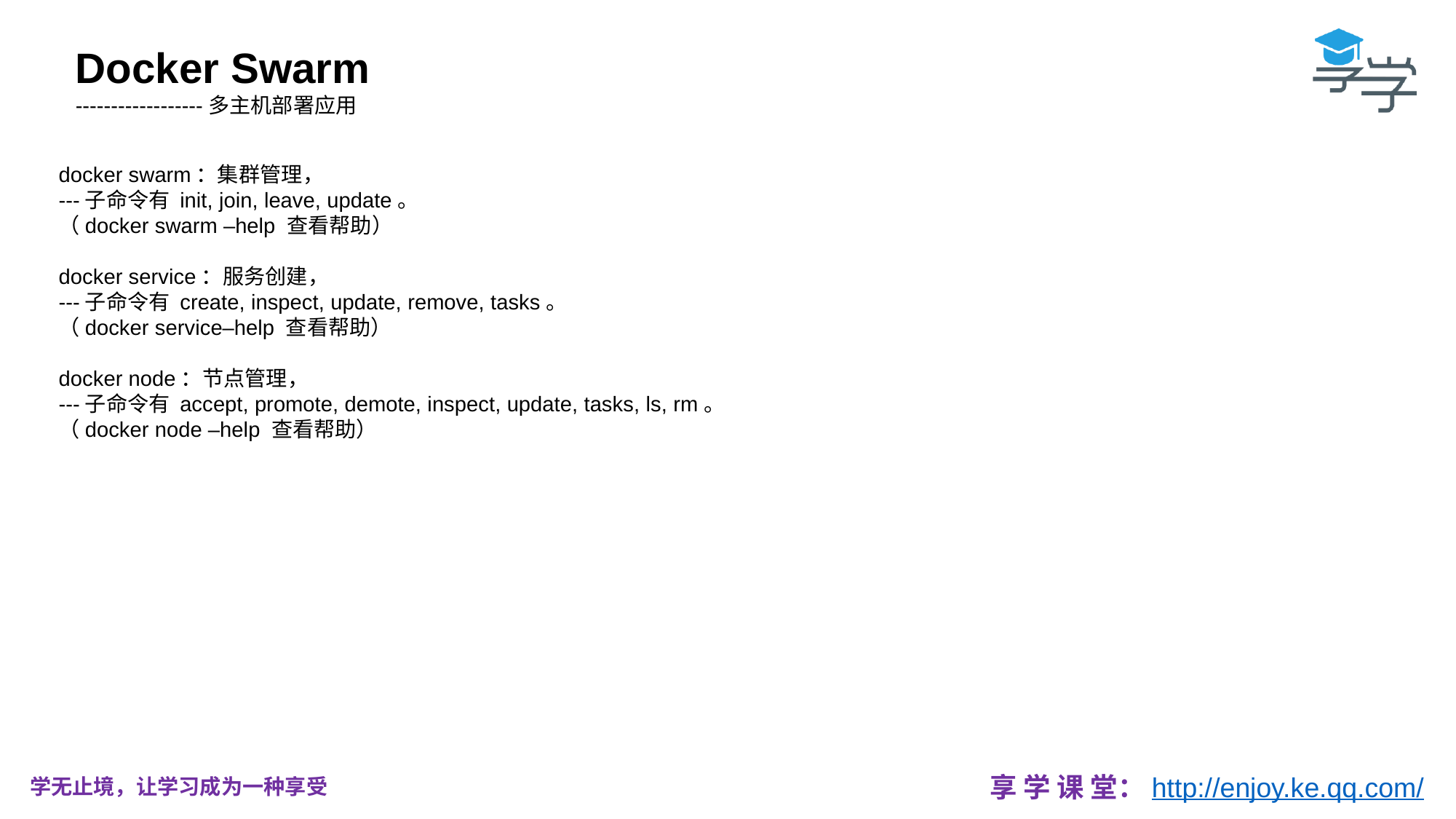

Docker Swarm
------------------多主机部署应用
docker swarm：集群管理，
---子命令有 init, join, leave, update。
（docker swarm –help 查看帮助）

docker service：服务创建，
---子命令有 create, inspect, update, remove, tasks。
（docker service–help 查看帮助）

docker node：节点管理，
---子命令有 accept, promote, demote, inspect, update, tasks, ls, rm。
（docker node –help 查看帮助）